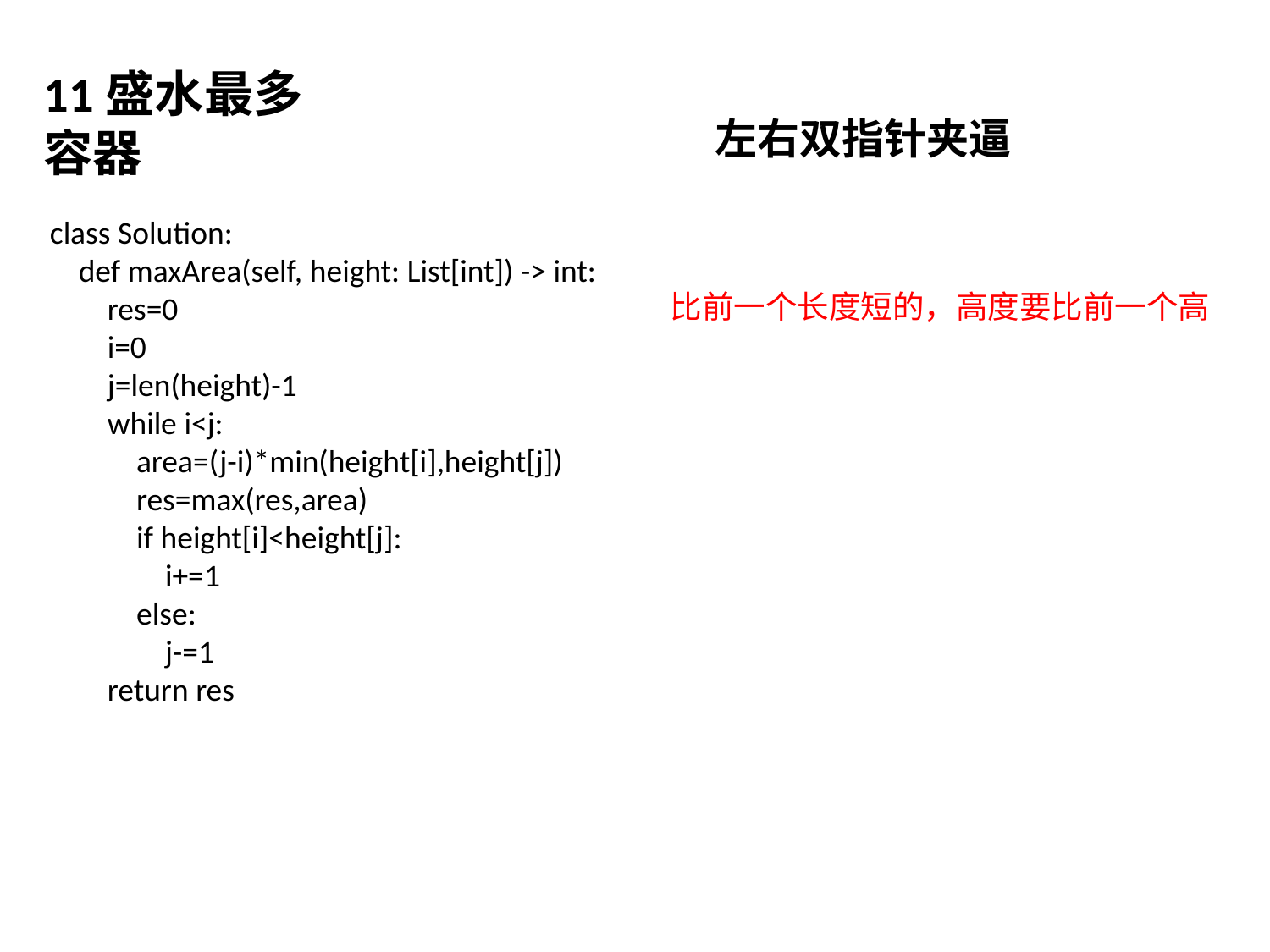

11盛水最多
容器
左右双指针夹逼
class Solution:
    def maxArea(self, height: List[int]) -> int:
        res=0
        i=0
        j=len(height)-1
        while i<j:
            area=(j-i)*min(height[i],height[j])
            res=max(res,area)
            if height[i]<height[j]:
                i+=1
            else:
                j-=1
        return res
比前一个长度短的，高度要比前一个高